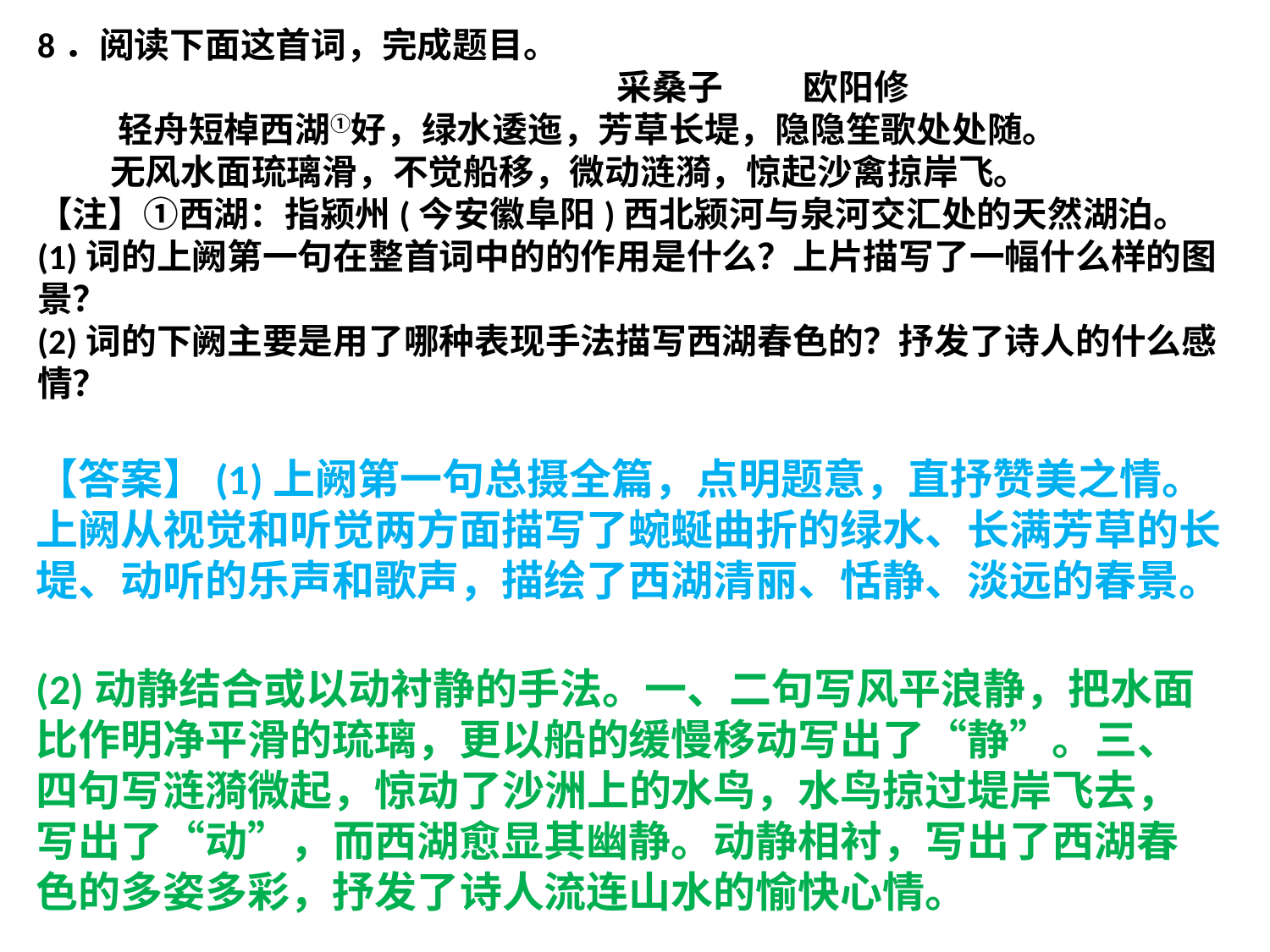

8．阅读下面这首词，完成题目。
                                                                       采桑子          欧阳修
         轻舟短棹西湖①好，绿水逶迤，芳草长堤，隐隐笙歌处处随。
        无风水面琉璃滑，不觉船移，微动涟漪，惊起沙禽掠岸飞。
【注】①西湖：指颍州(今安徽阜阳)西北颍河与泉河交汇处的天然湖泊。
(1)词的上阙第一句在整首词中的的作用是什么？上片描写了一幅什么样的图景？
(2)词的下阙主要是用了哪种表现手法描写西湖春色的？抒发了诗人的什么感情？
【答案】(1)上阙第一句总摄全篇，点明题意，直抒赞美之情。上阙从视觉和听觉两方面描写了蜿蜒曲折的绿水、长满芳草的长堤、动听的乐声和歌声，描绘了西湖清丽、恬静、淡远的春景。
(2)动静结合或以动衬静的手法。一、二句写风平浪静，把水面比作明净平滑的琉璃，更以船的缓慢移动写出了“静”。三、四句写涟漪微起，惊动了沙洲上的水鸟，水鸟掠过堤岸飞去，写出了“动”，而西湖愈显其幽静。动静相衬，写出了西湖春色的多姿多彩，抒发了诗人流连山水的愉快心情。